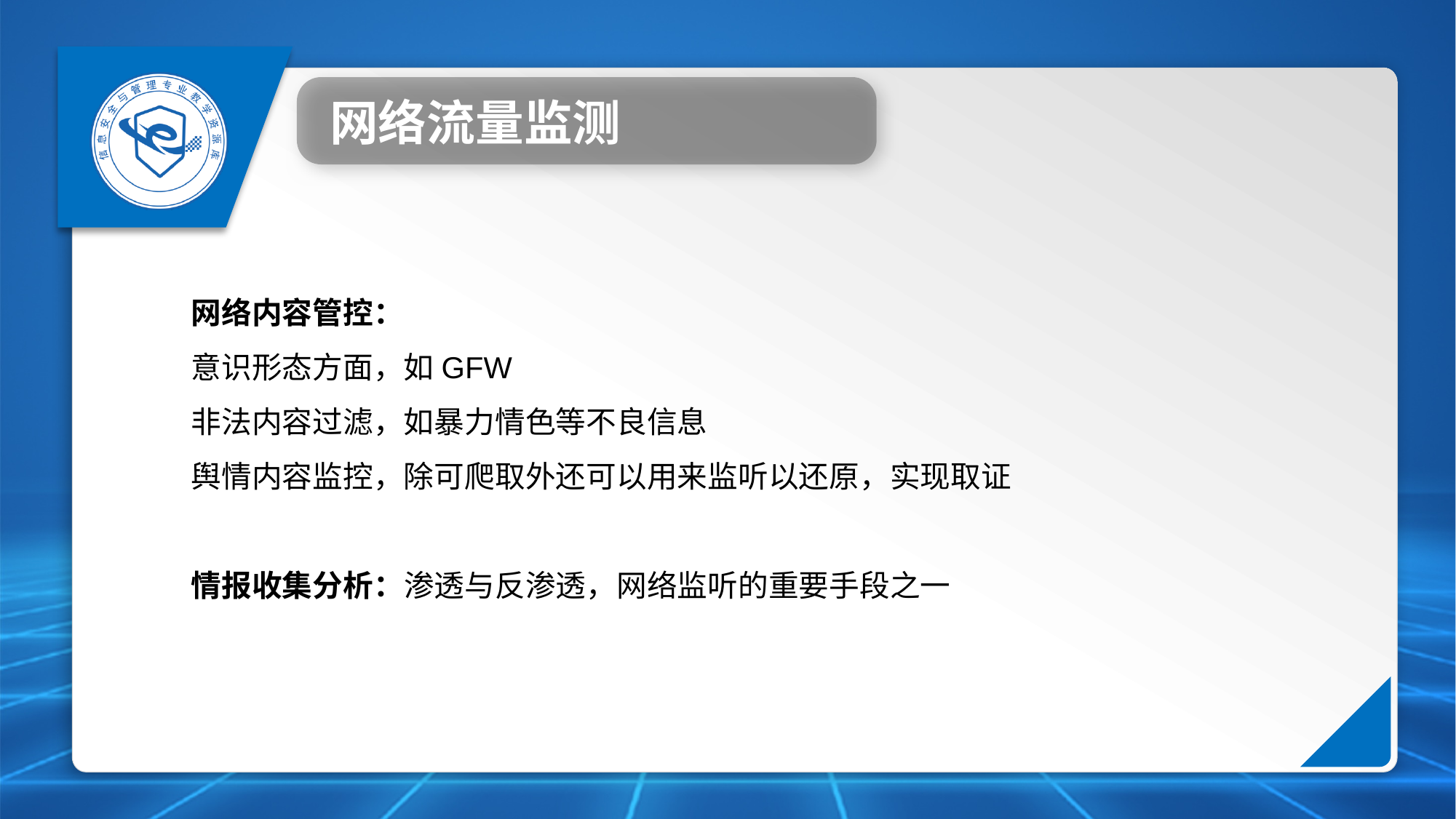

网络流量监测
网络内容管控：
意识形态方面，如GFW
非法内容过滤，如暴力情色等不良信息
舆情内容监控，除可爬取外还可以用来监听以还原，实现取证

情报收集分析：渗透与反渗透，网络监听的重要手段之一